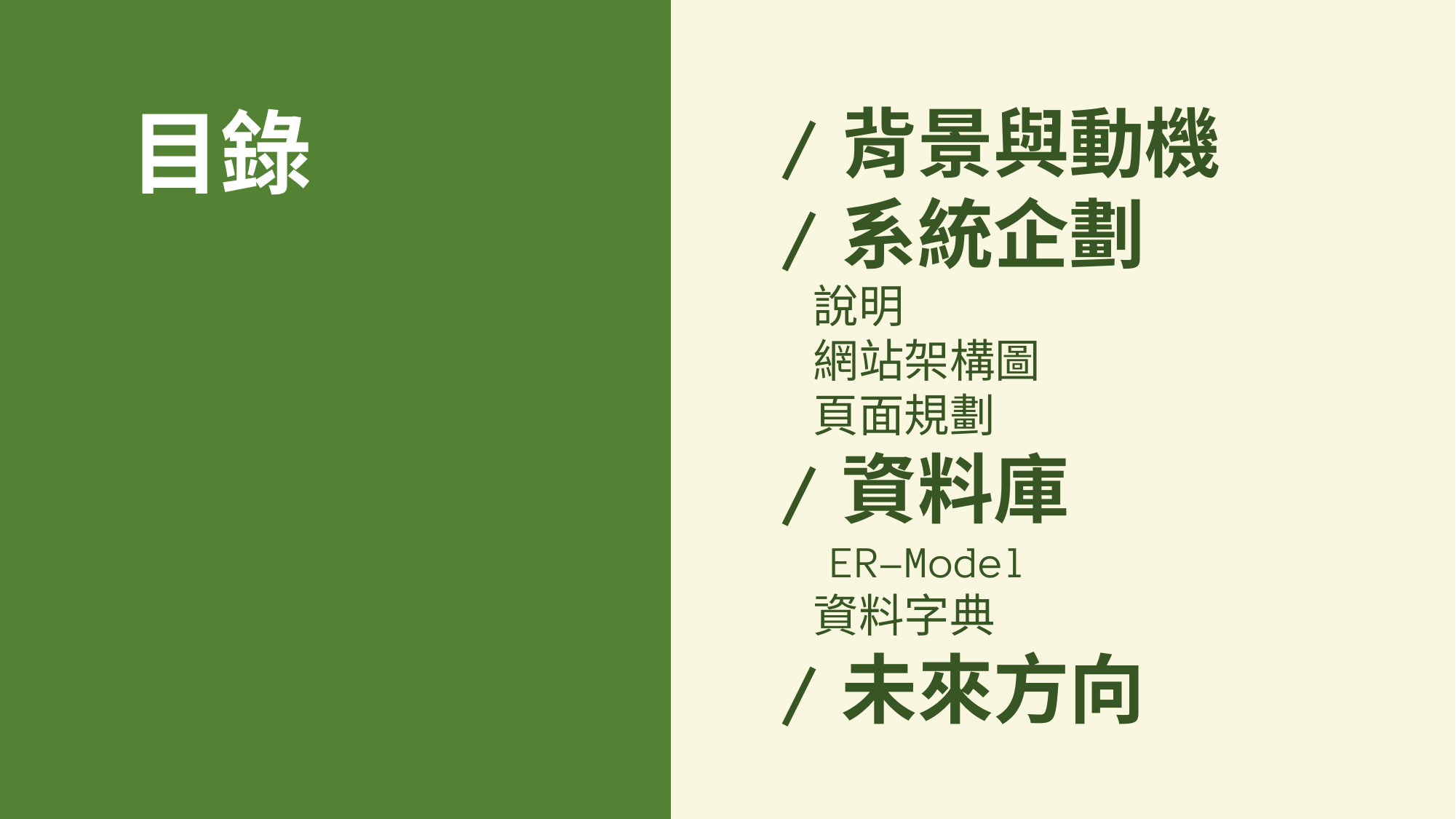

目錄
/背景與動機
/系統企劃
  說明
  網站架構圖
  頁面規劃
/資料庫
  ER-Model
  資料字典
/未來方向